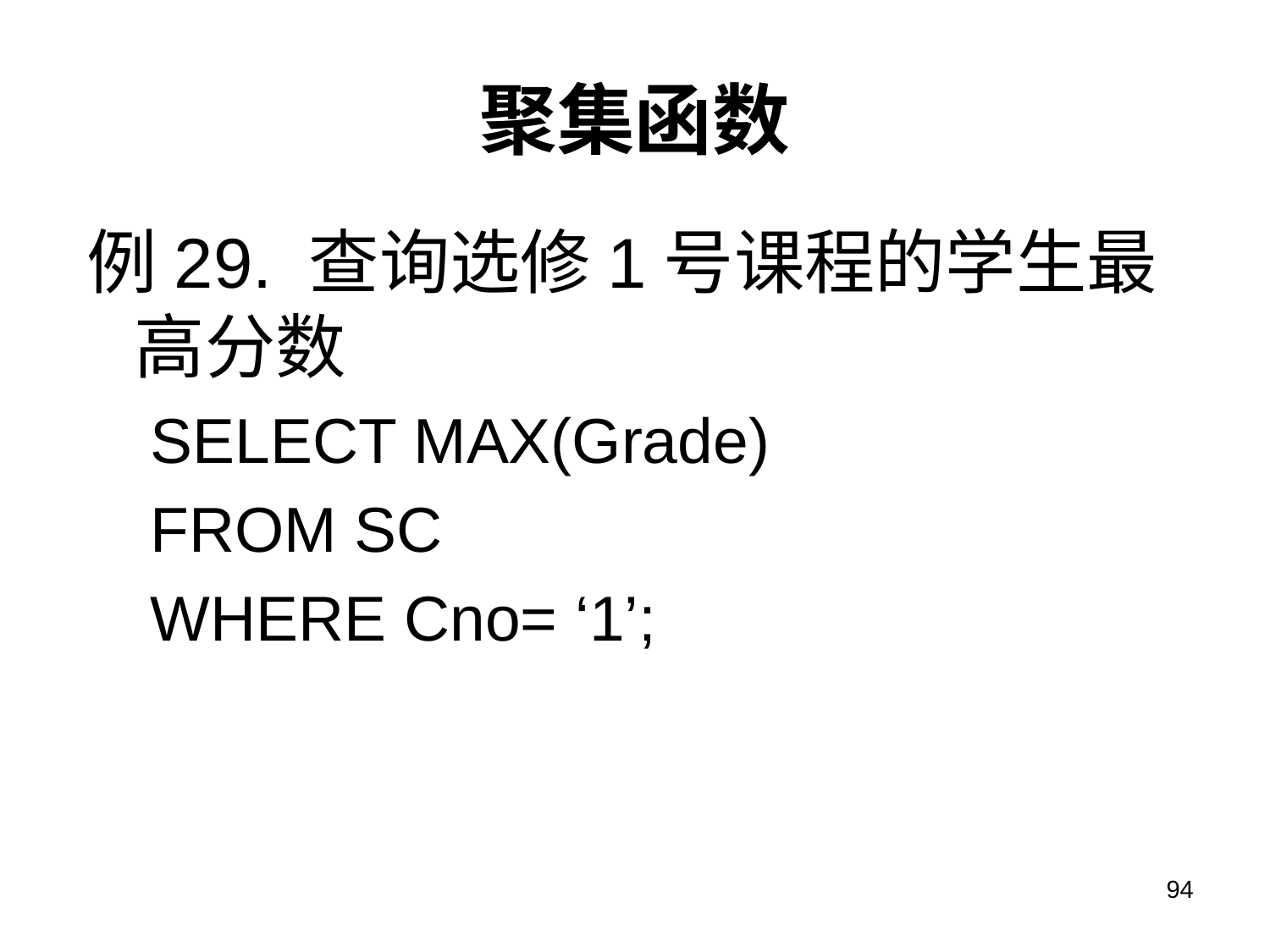

# 聚集函数
例29. 查询选修1号课程的学生最高分数
SELECT MAX(Grade)
FROM SC
WHERE Cno= ‘1’;
94